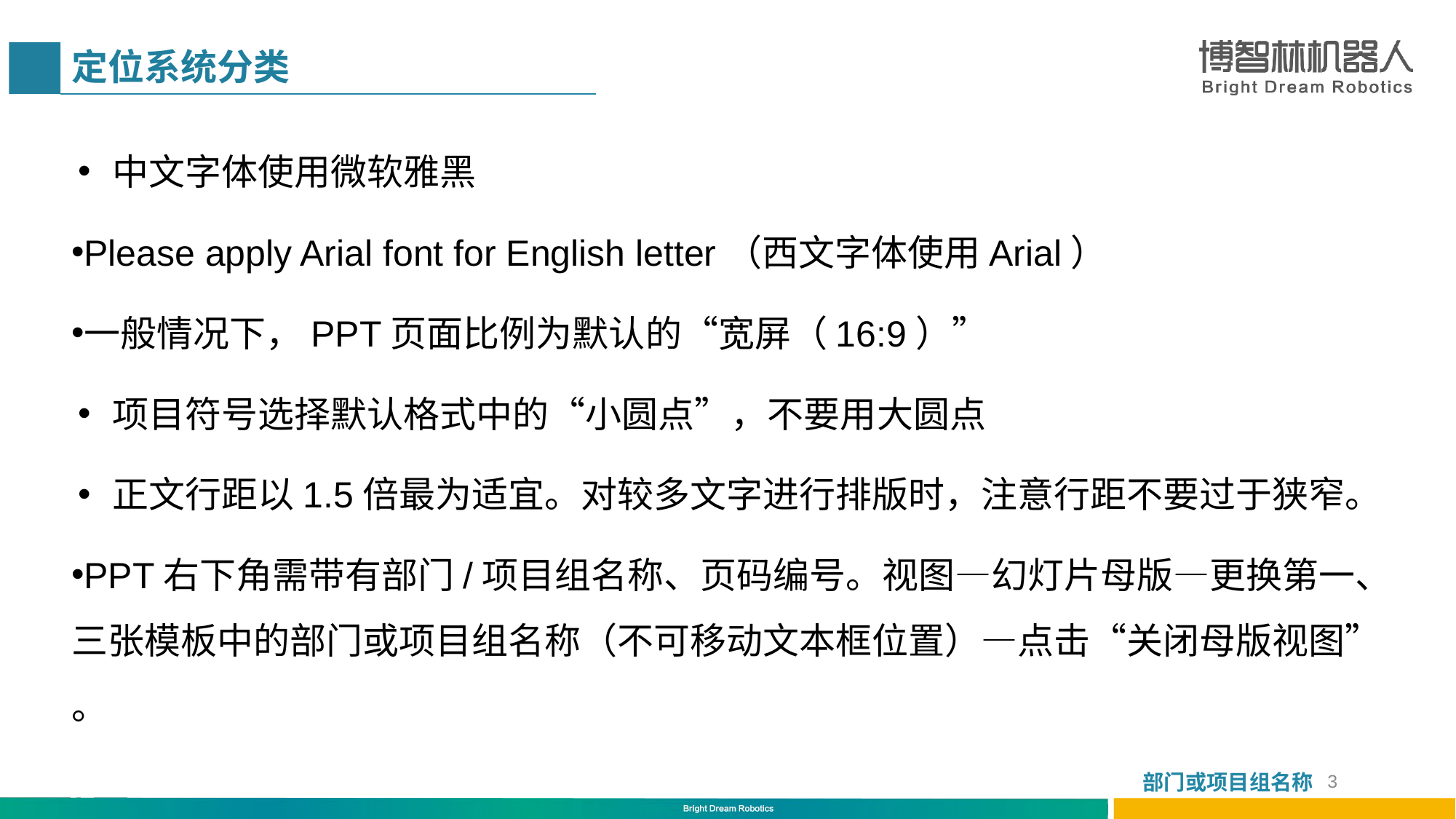

# 定位系统分类

中文字体使用微软雅黑
Please apply Arial font for English letter（西文字体使用Arial）
一般情况下，PPT页面比例为默认的“宽屏（16:9）”
项目符号选择默认格式中的“小圆点”，不要用大圆点
正文行距以1.5倍最为适宜。对较多文字进行排版时，注意行距不要过于狭窄。
PPT右下角需带有部门/项目组名称、页码编号。视图—幻灯片母版—更换第一、三张模板中的部门或项目组名称（不可移动文本框位置）—点击“关闭母版视图” 。

3